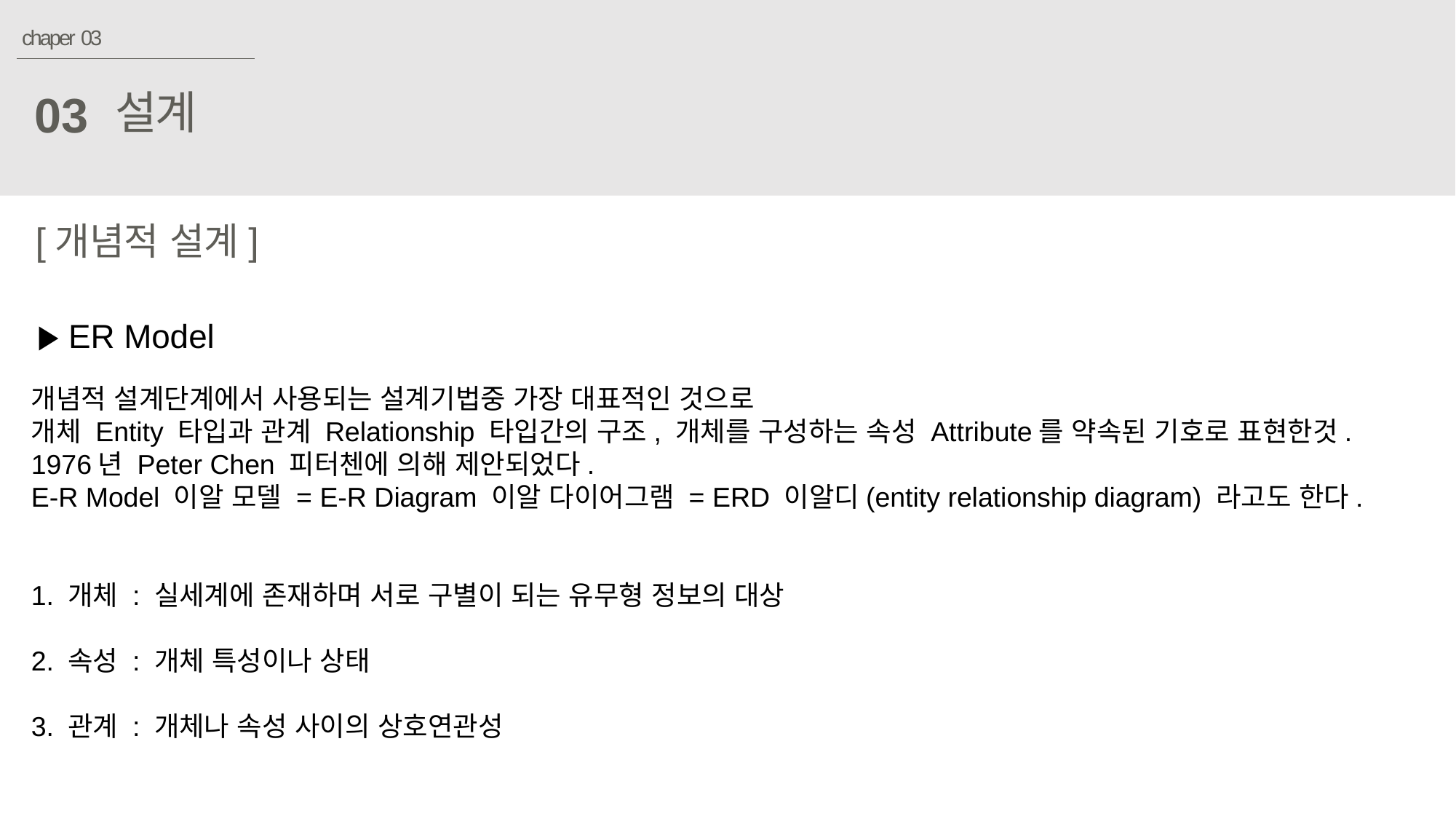

chaper  03
설계
03

[개념적 설계]
▶ ER Model
개념적 설계단계에서 사용되는 설계기법중 가장 대표적인 것으로
개체 Entity 타입과 관계 Relationship 타입간의 구조, 개체를 구성하는 속성 Attribute를 약속된 기호로 표현한것.
1976년 Peter Chen 피터첸에 의해 제안되었다.
E-R Model 이알 모델 = E-R Diagram 이알 다이어그램 = ERD 이알디(entity relationship diagram) 라고도 한다.

1. 개체 : 실세계에 존재하며 서로 구별이 되는 유무형 정보의 대상

2. 속성 : 개체 특성이나 상태

3. 관계 : 개체나 속성 사이의 상호연관성